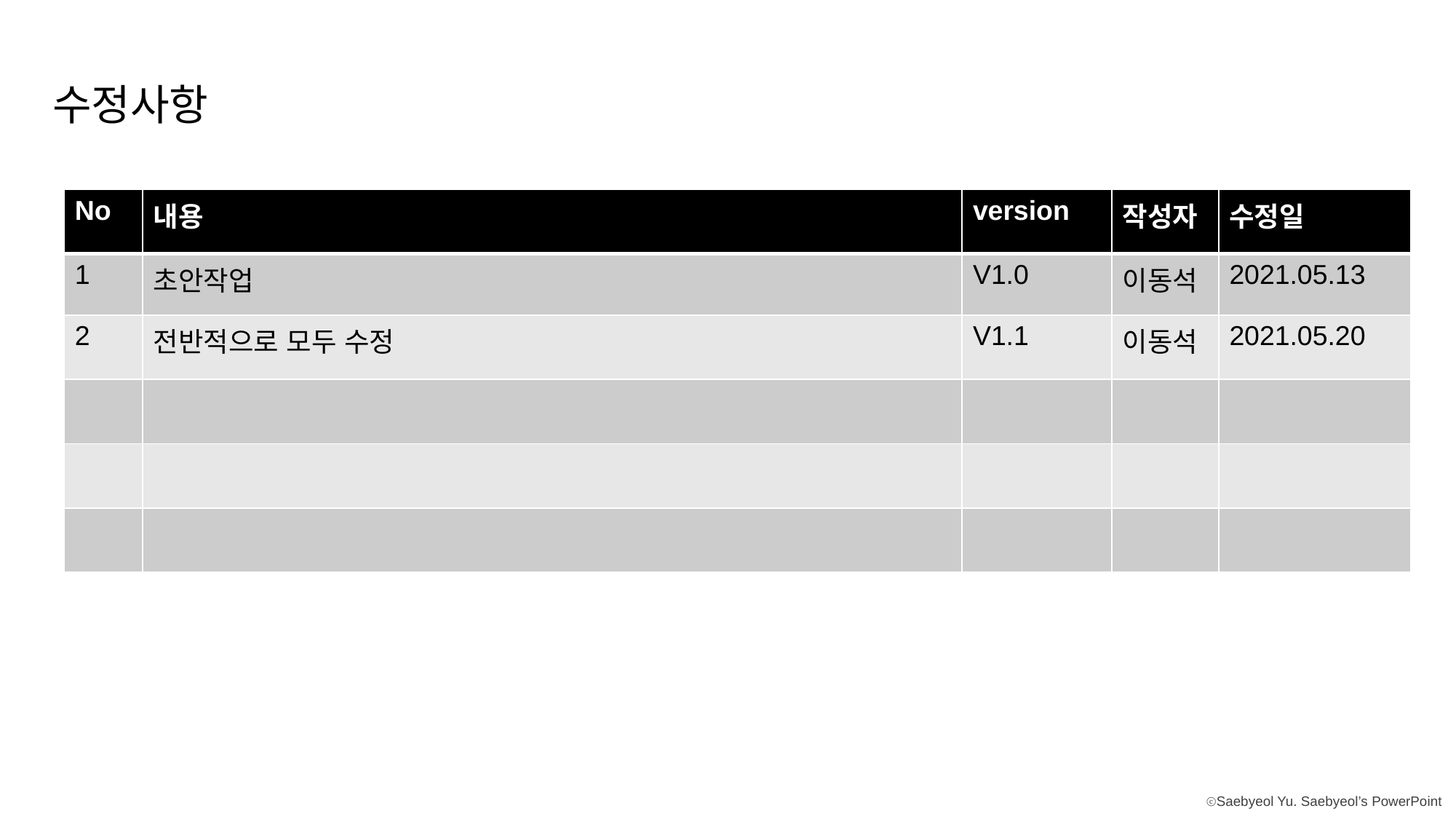

수정사항
| No | 내용 | version | 작성자 | 수정일 |
| --- | --- | --- | --- | --- |
| 1 | 초안작업 | V1.0 | 이동석 | 2021.05.13 |
| 2 | 전반적으로 모두 수정 | V1.1 | 이동석 | 2021.05.20 |
|  |  |  |  |  |
|  |  |  |  |  |
|  |  |  |  |  |